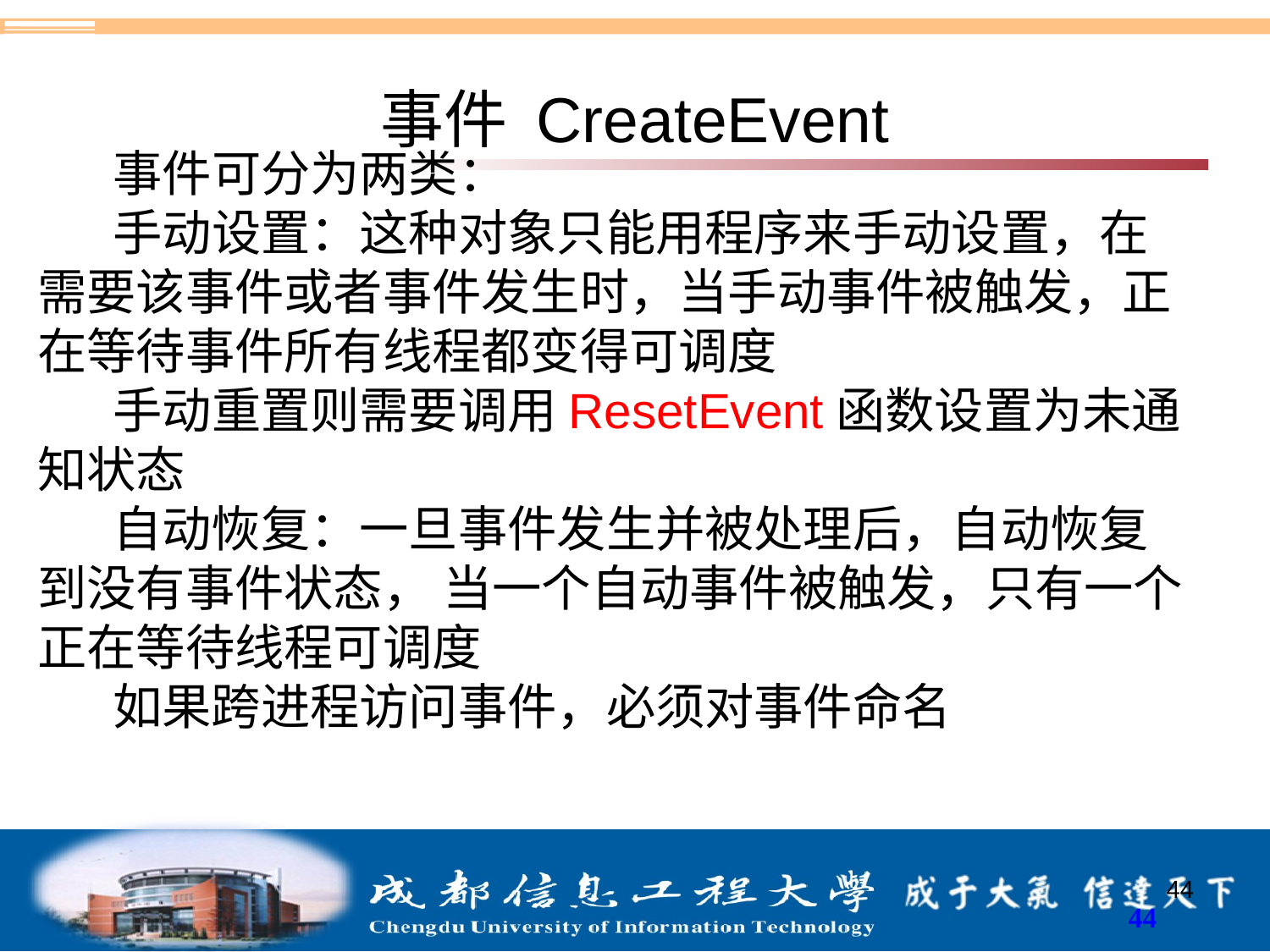

# 事件 CreateEvent
事件可分为两类：
手动设置：这种对象只能用程序来手动设置，在需要该事件或者事件发生时，当手动事件被触发，正在等待事件所有线程都变得可调度
手动重置则需要调用ResetEvent函数设置为未通知状态
自动恢复：一旦事件发生并被处理后，自动恢复到没有事件状态， 当一个自动事件被触发，只有一个正在等待线程可调度
如果跨进程访问事件，必须对事件命名